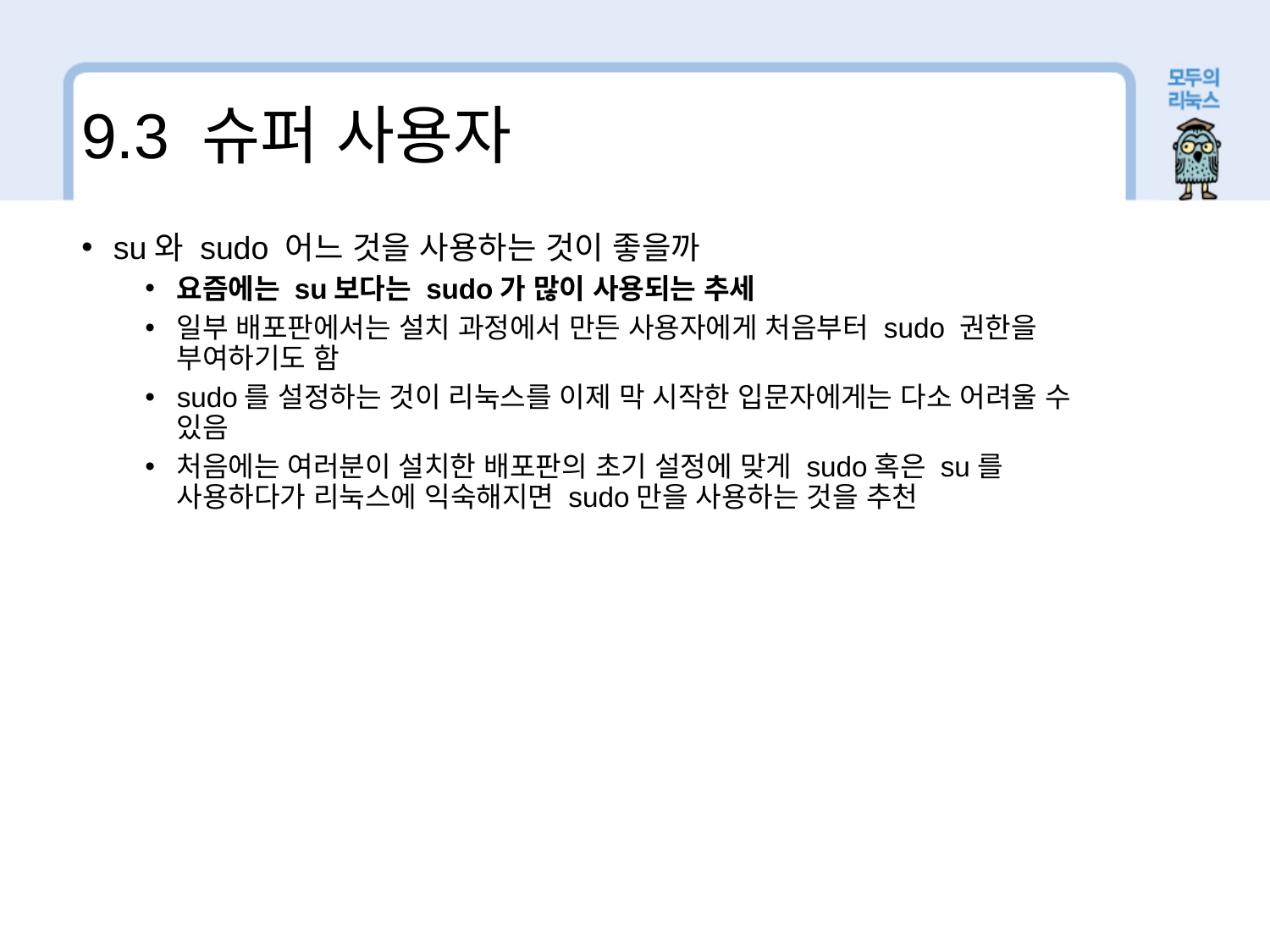

9.3 슈퍼 사용자
su와 sudo 어느 것을 사용하는 것이 좋을까
요즘에는 su보다는 sudo가 많이 사용되는 추세
일부 배포판에서는 설치 과정에서 만든 사용자에게 처음부터 sudo 권한을 부여하기도 함
sudo를 설정하는 것이 리눅스를 이제 막 시작한 입문자에게는 다소 어려울 수 있음
처음에는 여러분이 설치한 배포판의 초기 설정에 맞게 sudo혹은 su를 사용하다가 리눅스에 익숙해지면 sudo만을 사용하는 것을 추천